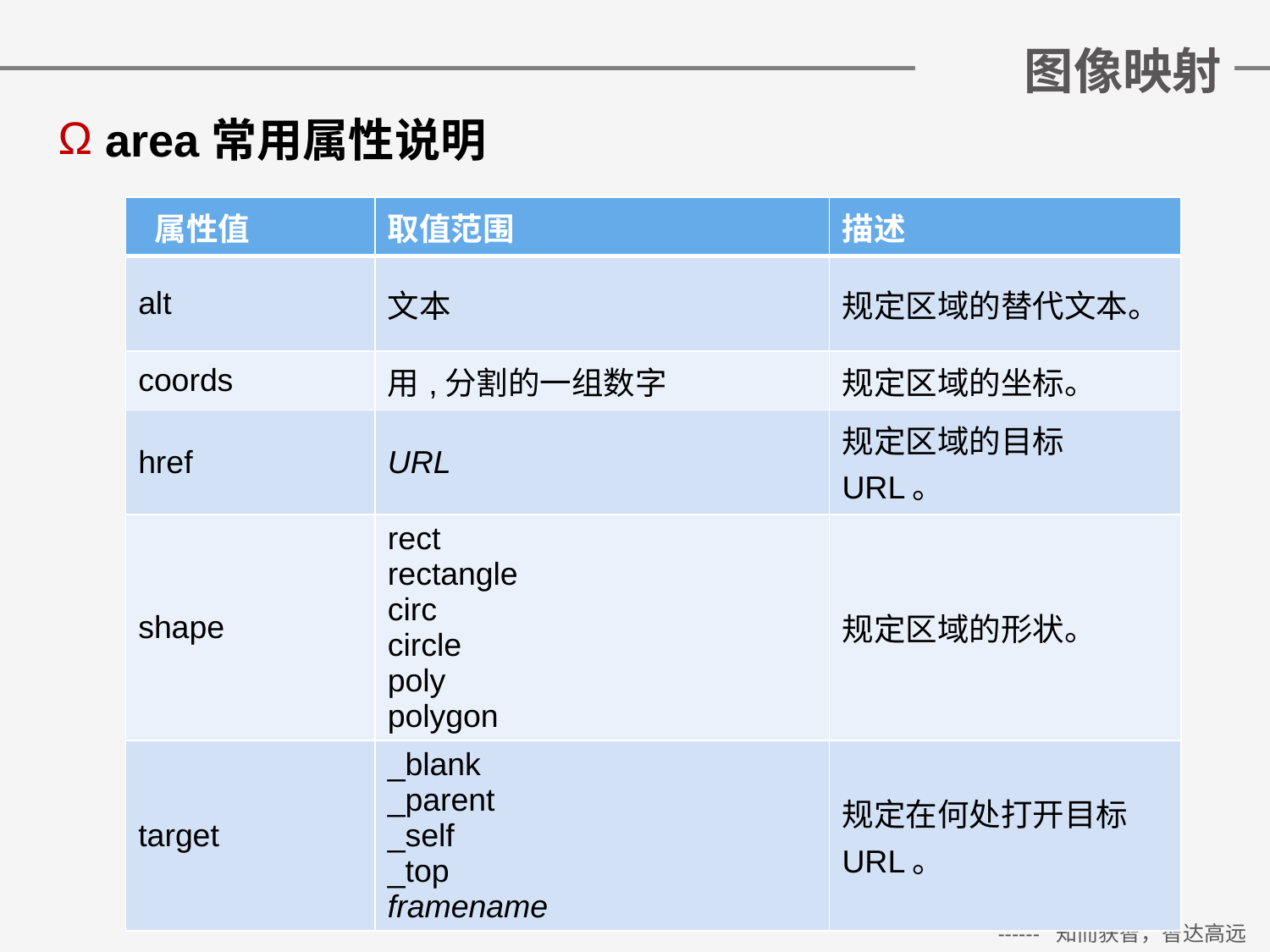

# 图像映射
area常用属性说明

| 属性值 | 取值范围 | 描述 |
| --- | --- | --- |
| alt | 文本 | 规定区域的替代文本。 |
| coords | 用,分割的一组数字 | 规定区域的坐标。 |
| href | URL | 规定区域的目标 URL。 |
| shape | rect rectangle circ circle poly polygon | 规定区域的形状。 |
| target | \_blank \_parent \_self \_top framename | 规定在何处打开目标 URL。 |